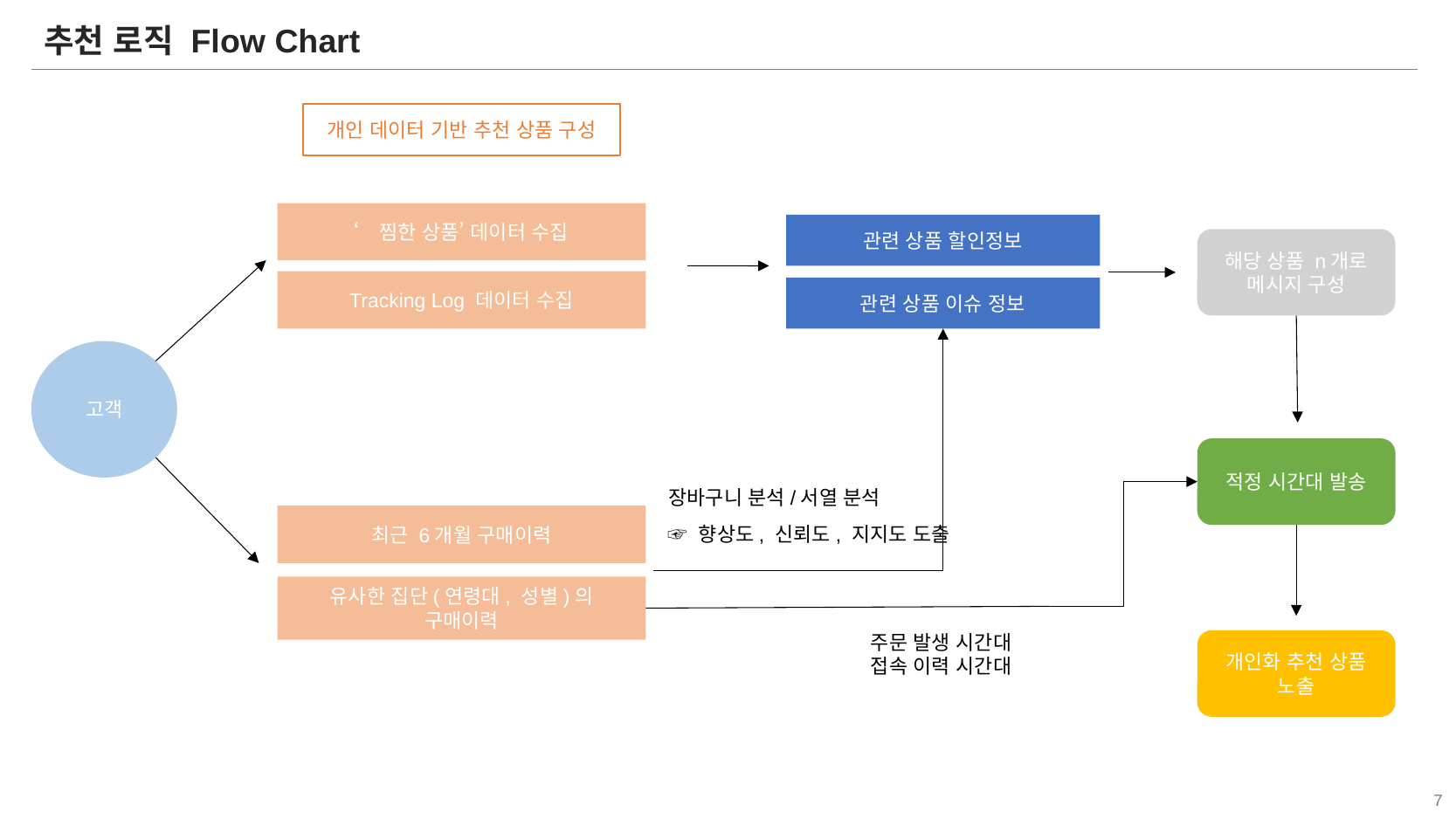

# 추천 로직 Flow Chart
개인 데이터 기반 추천 상품 구성
‘찜한 상품’ 데이터 수집
관련 상품 할인정보
해당 상품 n개로 메시지 구성
Tracking Log 데이터 수집
관련 상품 이슈 정보
고객
적정 시간대 발송
장바구니 분석/서열 분석
최근 6개월 구매이력
☞ 향상도, 신뢰도, 지지도 도출
유사한 집단(연령대, 성별)의 구매이력
주문 발생 시간대
접속 이력 시간대
개인화 추천 상품 노출
7